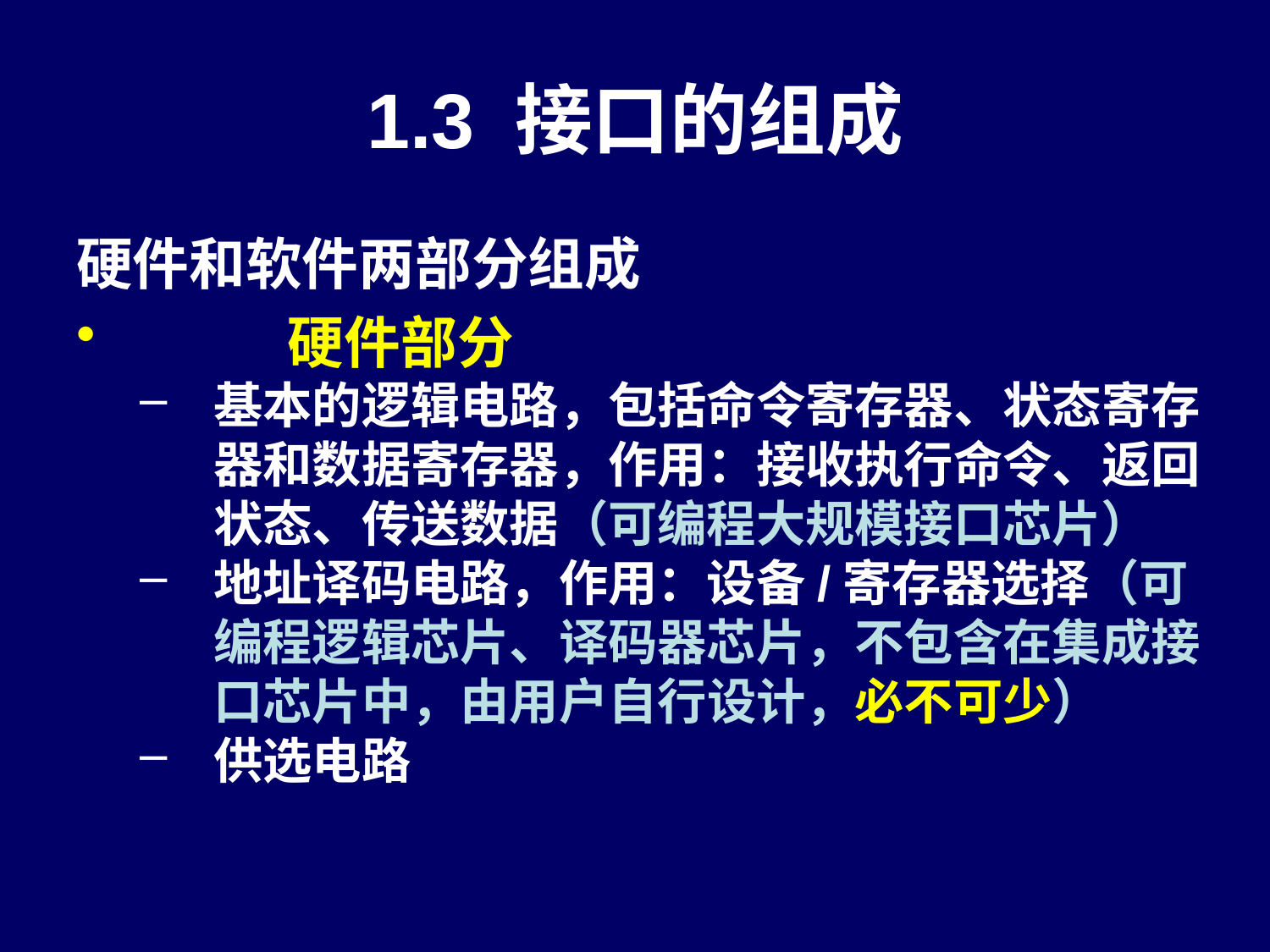

# 1.3 接口的组成
硬件和软件两部分组成
	硬件部分
基本的逻辑电路，包括命令寄存器、状态寄存器和数据寄存器，作用：接收执行命令、返回状态、传送数据（可编程大规模接口芯片）
地址译码电路，作用：设备/寄存器选择（可编程逻辑芯片、译码器芯片，不包含在集成接口芯片中，由用户自行设计，必不可少）
供选电路